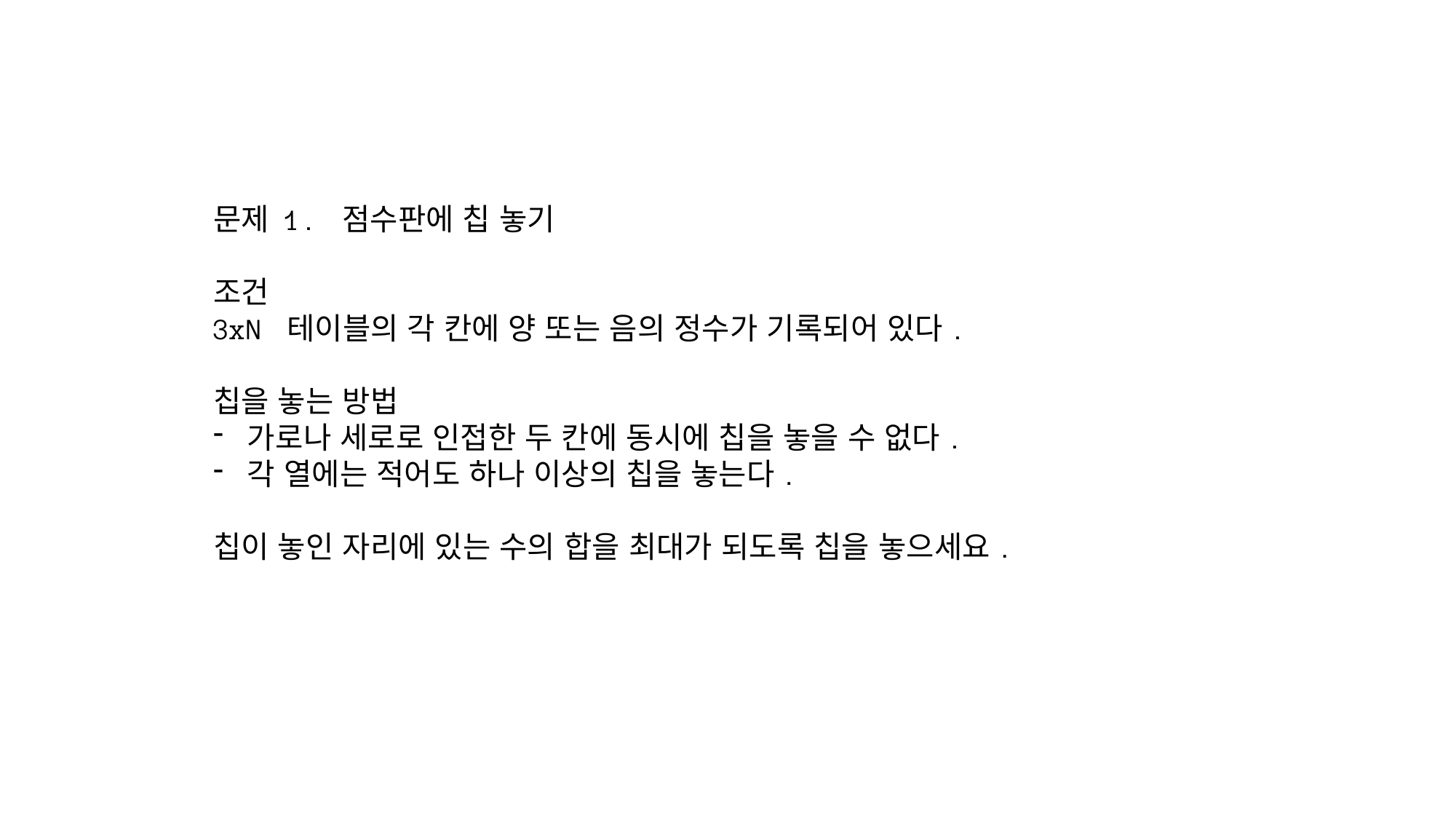

문제 1. 점수판에 칩 놓기

조건
3xN 테이블의 각 칸에 양 또는 음의 정수가 기록되어 있다.

칩을 놓는 방법
가로나 세로로 인접한 두 칸에 동시에 칩을 놓을 수 없다.
각 열에는 적어도 하나 이상의 칩을 놓는다.

칩이 놓인 자리에 있는 수의 합을 최대가 되도록 칩을 놓으세요.